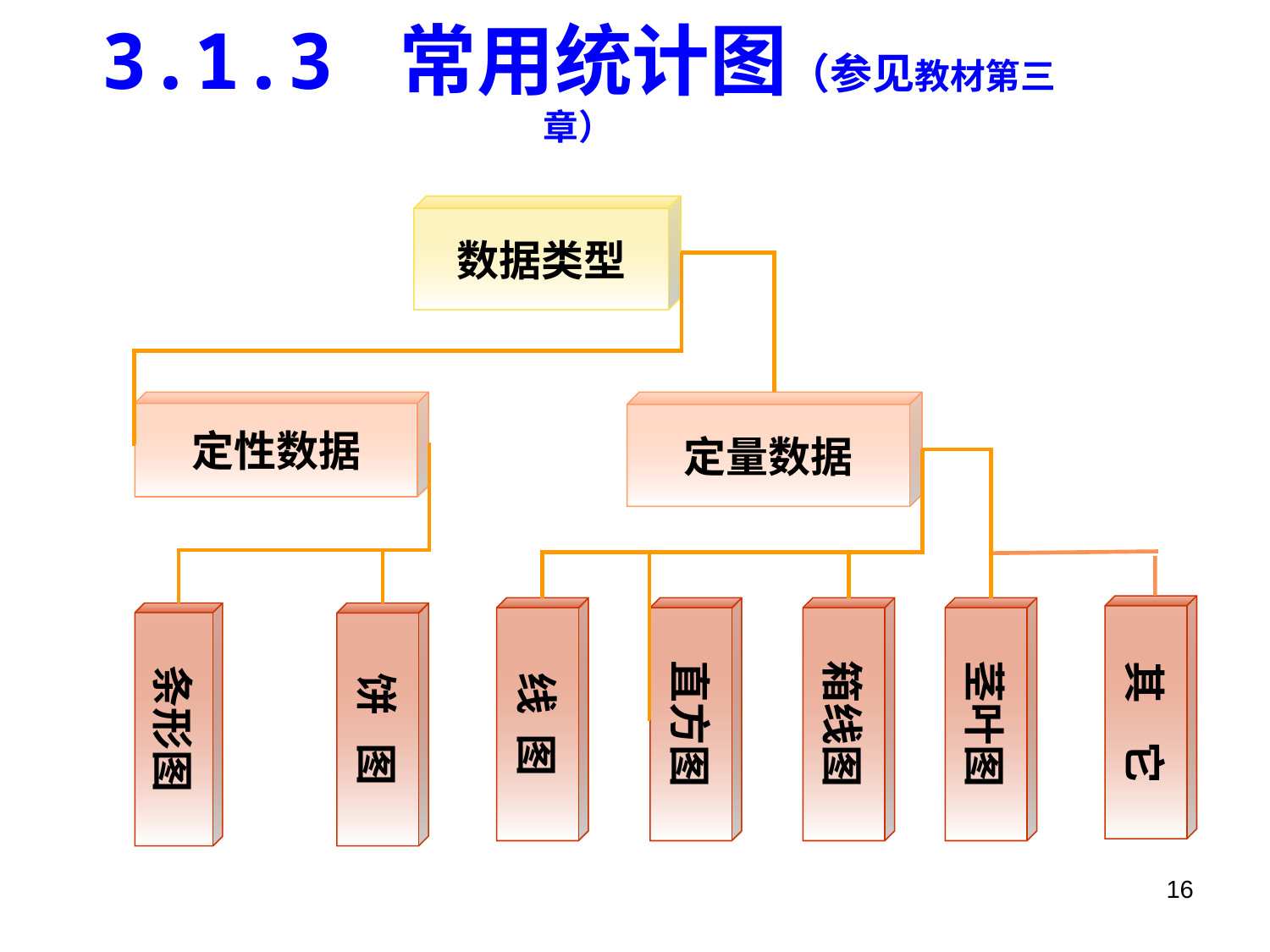

# 3.1.3 常用统计图（参见教材第三章）
数据类型
定性数据
定量数据

其    它
线  图
直方图
箱线图
茎叶图
条形图
饼   图
16